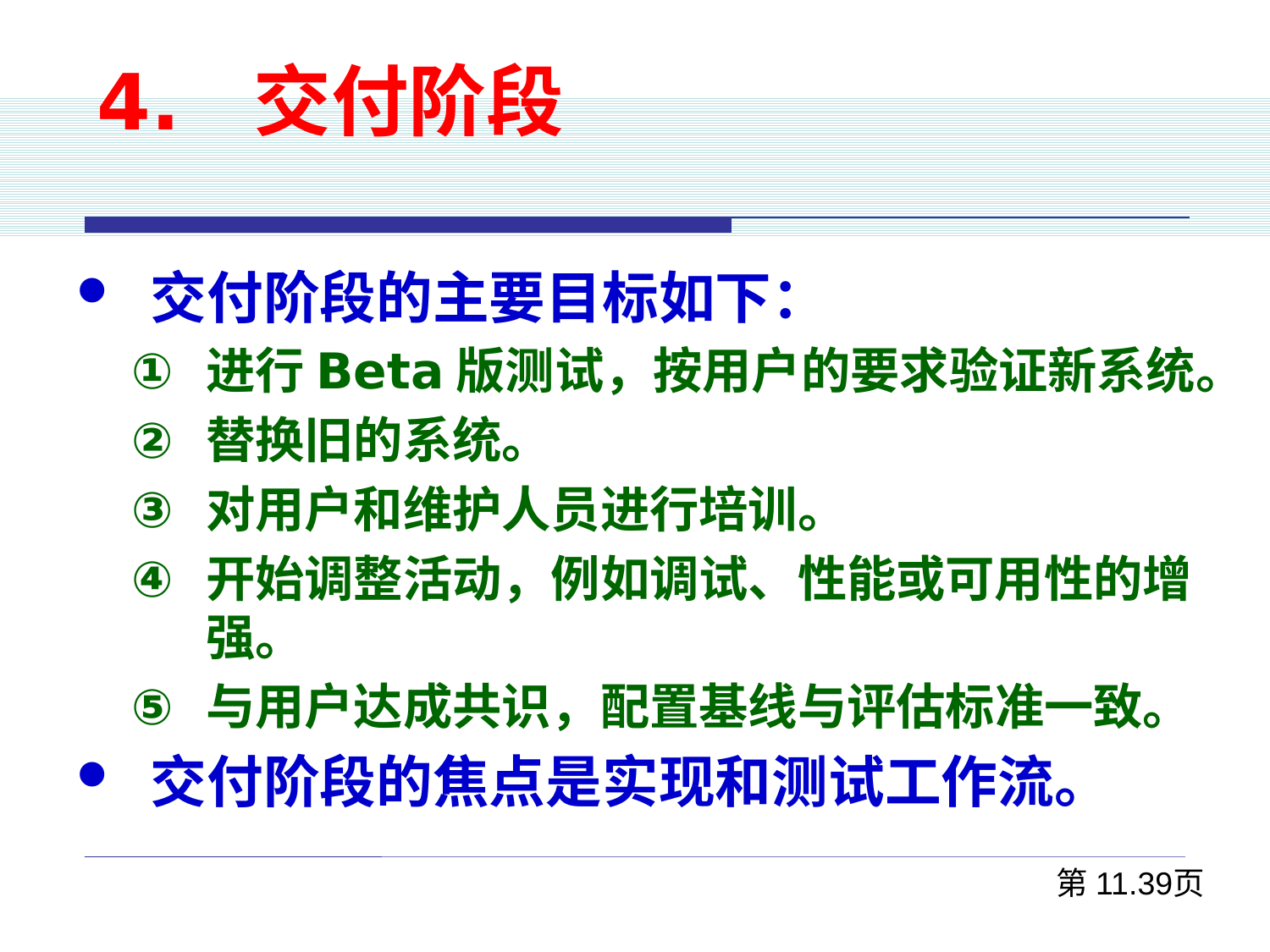

4.  交付阶段
交付阶段的主要目标如下：
进行Beta版测试，按用户的要求验证新系统。
替换旧的系统。
对用户和维护人员进行培训。
开始调整活动，例如调试、性能或可用性的增强。
与用户达成共识，配置基线与评估标准一致。
交付阶段的焦点是实现和测试工作流。
第11.39页